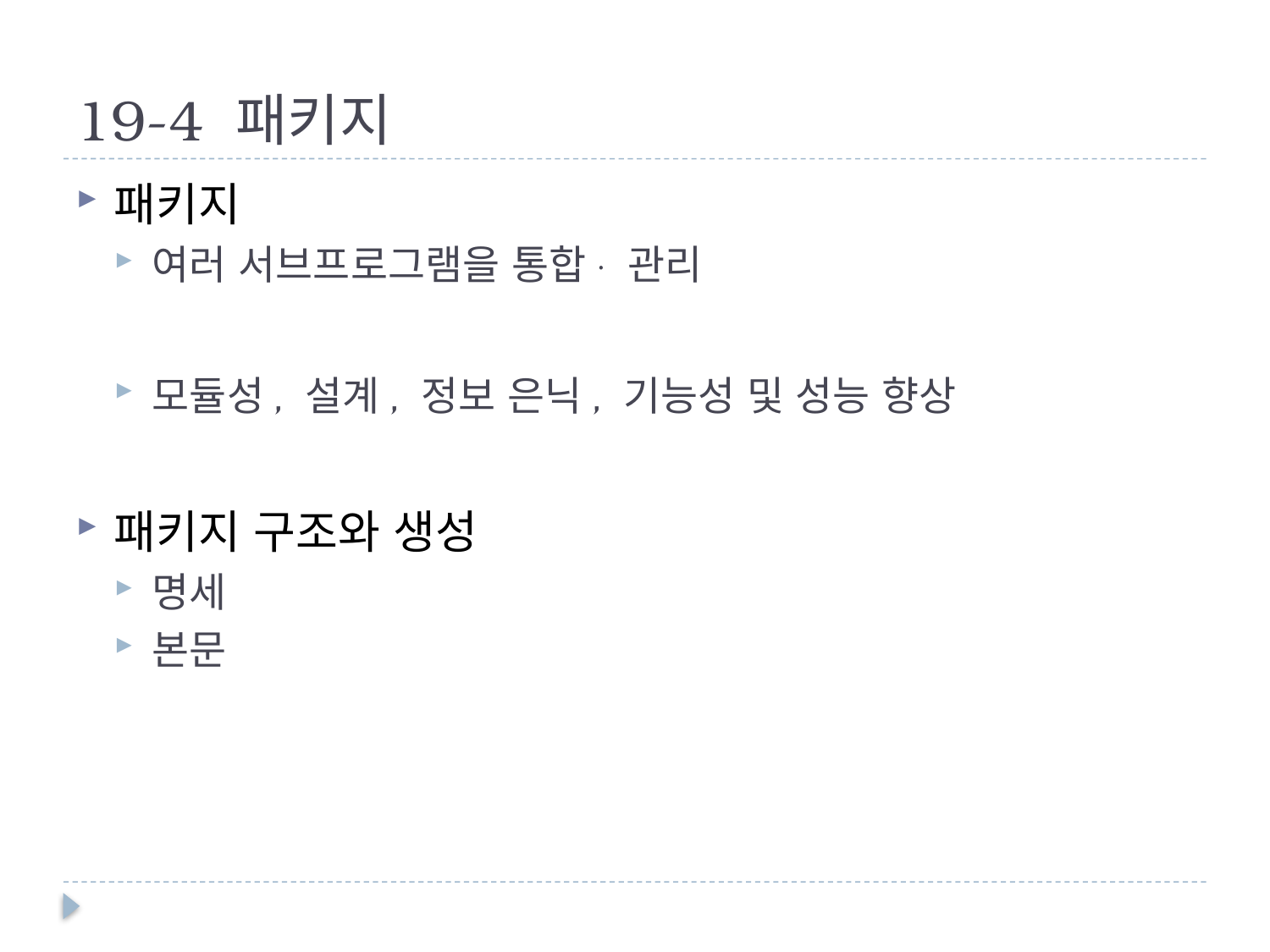

# 19-4 패키지
패키지
여러 서브프로그램을 통합· 관리

모듈성, 설계, 정보 은닉, 기능성 및 성능 향상

패키지 구조와 생성
명세
본문